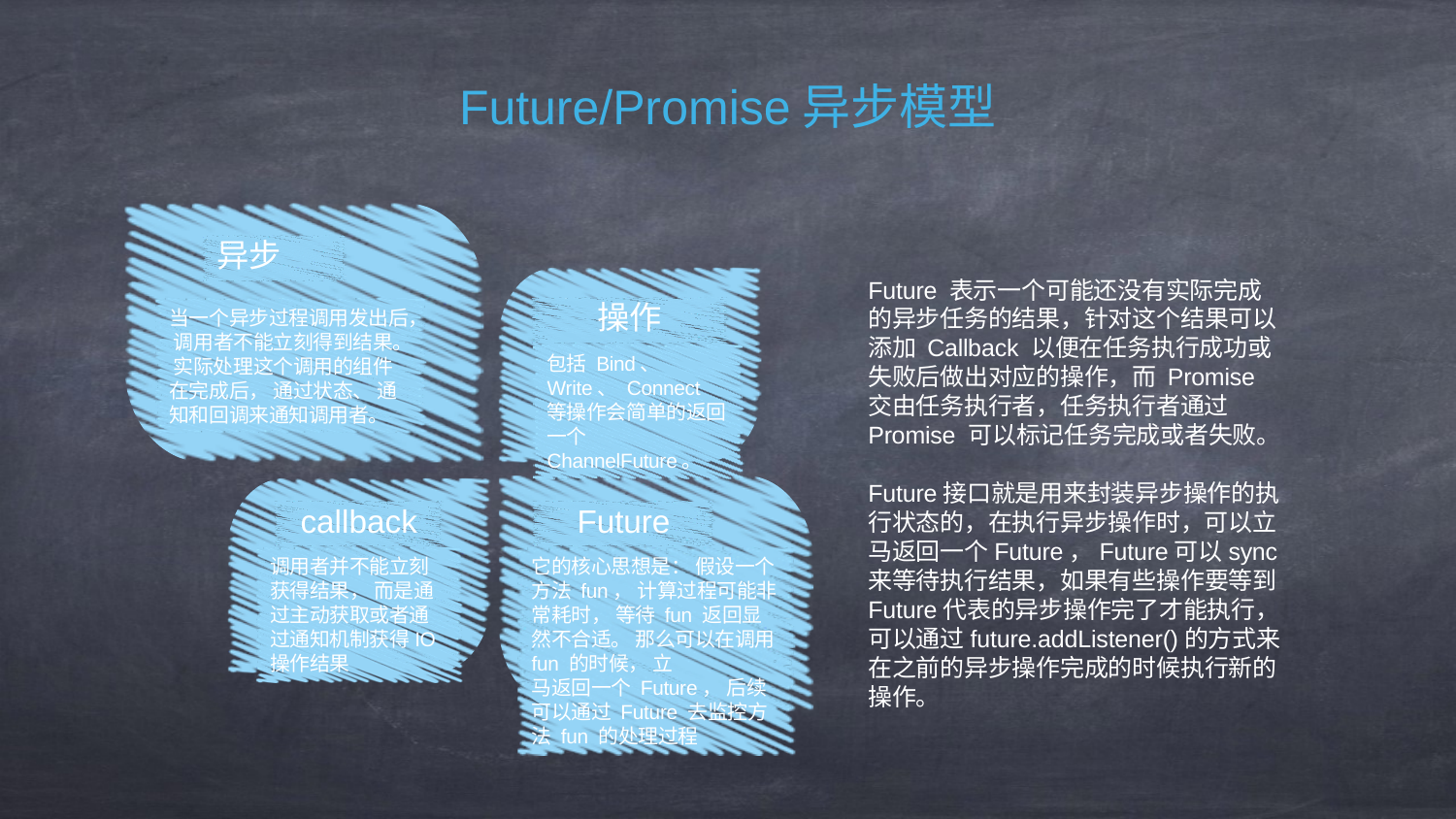

Future/Promise异步模型

异步
当一个异步过程调用发出后， 调用者不能立刻得到结果。 实际处理这个调用的组件在完成后， 通过状态、 通知和回调来通知调用者。

操作
包括 Bind、 Write、 Connect 等操作会简单的返回一个 ChannelFuture。
Future 表示一个可能还没有实际完成的异步任务的结果，针对这个结果可以添加 Callback 以便在任务执行成功或失败后做出对应的操作，而 Promise 交由任务执行者，任务执行者通过 Promise 可以标记任务完成或者失败。

Future接口就是用来封装异步操作的执行状态的，在执行异步操作时，可以立马返回一个Future，Future可以sync来等待执行结果，如果有些操作要等到Future代表的异步操作完了才能执行，可以通过future.addListener()的方式来在之前的异步操作完成的时候执行新的操作。

Future
它的核心思想是： 假设一个方法 fun， 计算过程可能非常耗时， 等待 fun 返回显然不合适。 那么可以在调用 fun 的时候， 立
马返回一个 Future， 后续可以通过 Future 去监控方法 fun 的处理过程

callback
调用者并不能立刻获得结果， 而是通过主动获取或者通过通知机制获得IO 操作结果